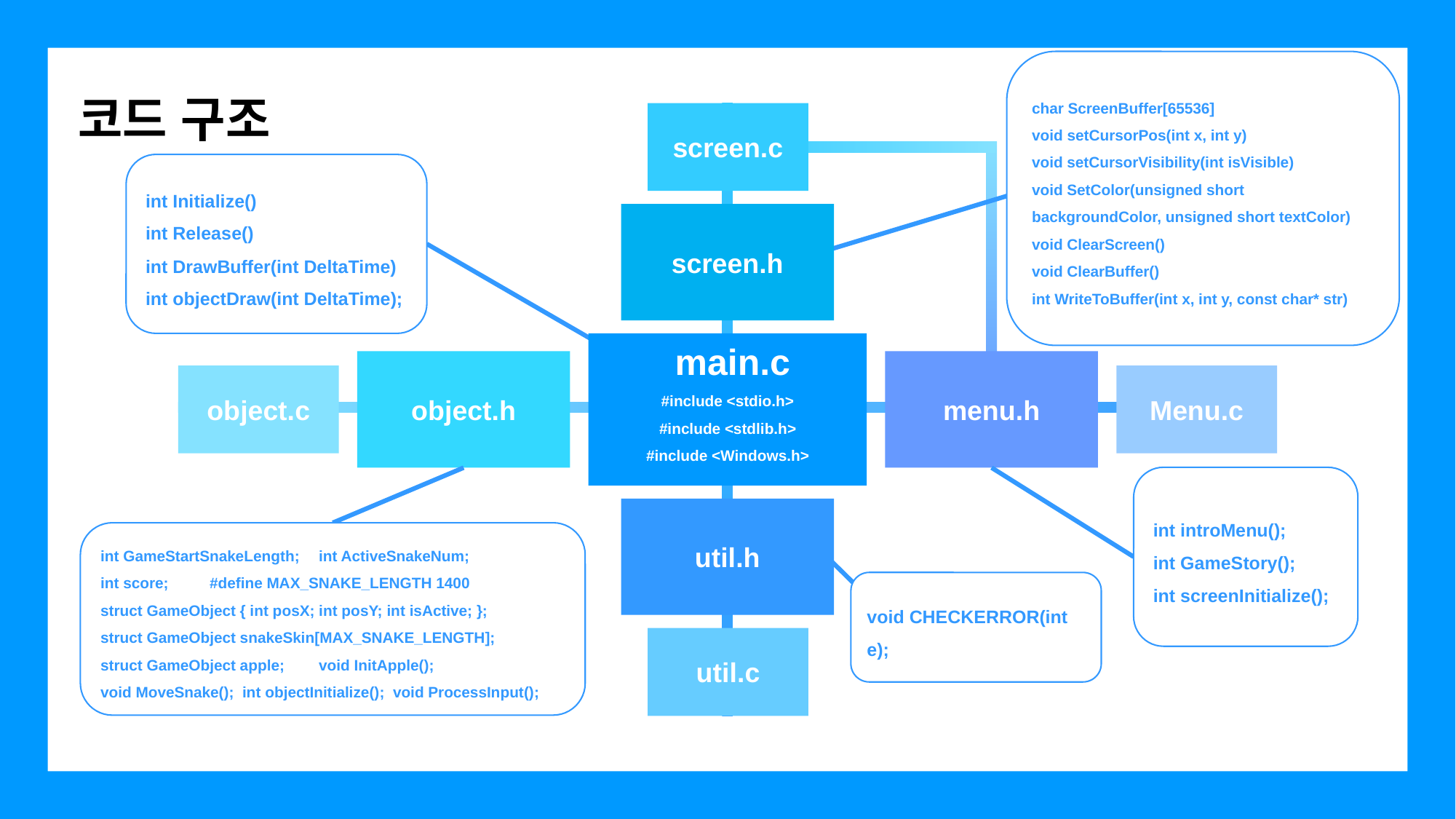

char ScreenBuffer[65536]
void setCursorPos(int x, int y)
void setCursorVisibility(int isVisible)
void SetColor(unsigned short backgroundColor, unsigned short textColor)
void ClearScreen()
void ClearBuffer()
int WriteToBuffer(int x, int y, const char* str)
코드 구조
screen.c

int Initialize()
int Release()
int DrawBuffer(int DeltaTime)
int objectDraw(int DeltaTime);
screen.h

 main.c
#include <stdio.h>
#include <stdlib.h>
#include <Windows.h>

object.h
menu.h
object.c
Menu.c

int introMenu();
int GameStory();
int screenInitialize();
util.h
int GameStartSnakeLength;	int ActiveSnakeNum;
int score;	#define MAX_SNAKE_LENGTH 1400
struct GameObject { int posX; int posY; int isActive; };
struct GameObject snakeSkin[MAX_SNAKE_LENGTH];
struct GameObject apple;	void InitApple();
void MoveSnake();  int objectInitialize();  void ProcessInput();
void CHECKERROR(int e);
util.c